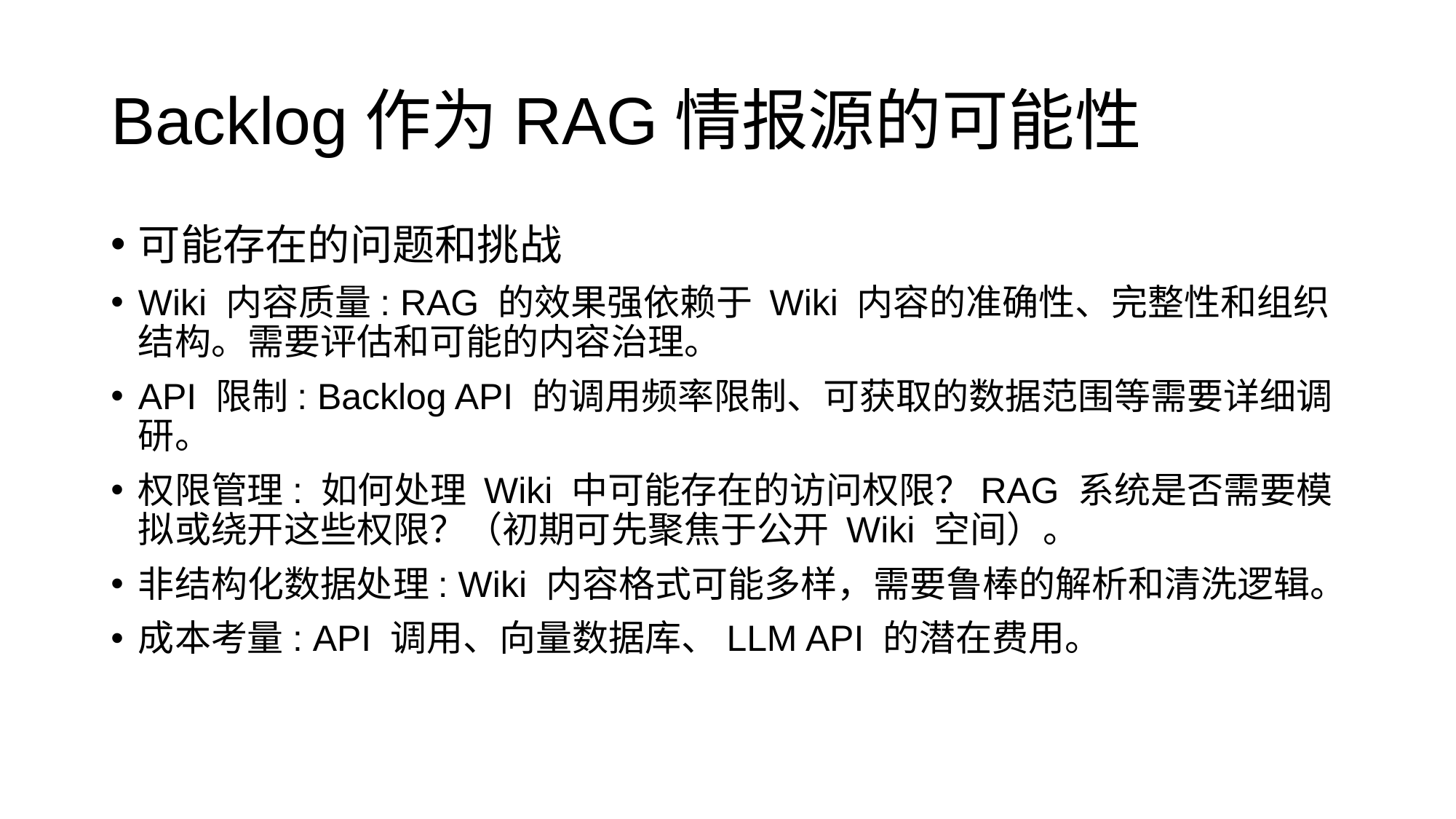

# Backlog作为RAG情报源的可能性
可能存在的问题和挑战
Wiki 内容质量: RAG 的效果强依赖于 Wiki 内容的准确性、完整性和组织结构。需要评估和可能的内容治理。
API 限制: Backlog API 的调用频率限制、可获取的数据范围等需要详细调研。
权限管理: 如何处理 Wiki 中可能存在的访问权限？RAG 系统是否需要模拟或绕开这些权限？（初期可先聚焦于公开 Wiki 空间）。
非结构化数据处理: Wiki 内容格式可能多样，需要鲁棒的解析和清洗逻辑。
成本考量: API 调用、向量数据库、LLM API 的潜在费用。